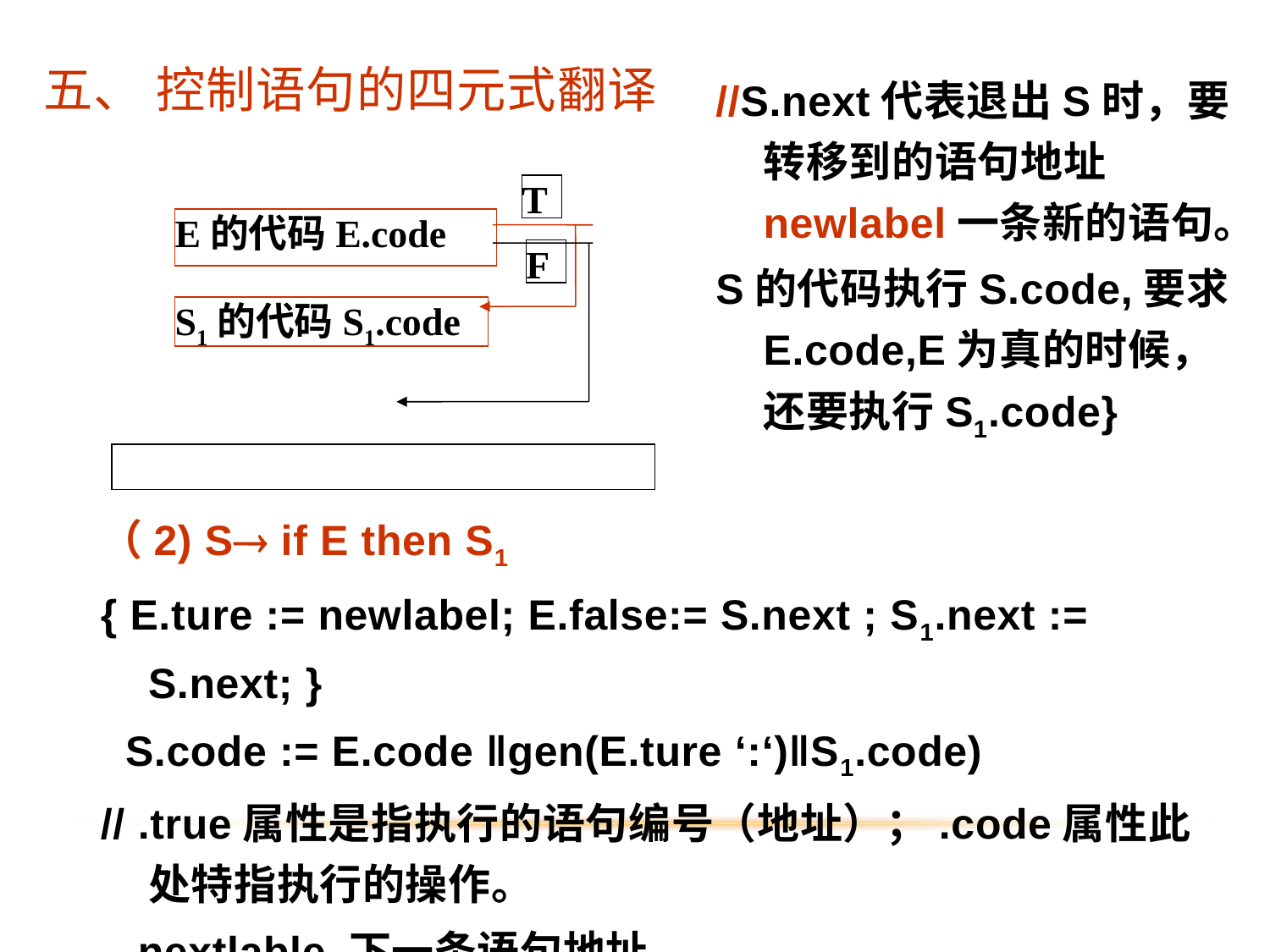

五、 控制语句的四元式翻译
//S.next代表退出S时，要转移到的语句地址newlabel一条新的语句。
S的代码执行S.code,要求E.code,E为真的时候，还要执行S1.code}
T
E的代码E.code

S1的代码S1.code

F
（2) S→ if E then S1
{ E.ture := newlabel; E.false:= S.next ; S1.next := S.next; }
  S.code := E.code ‖gen(E.ture ‘:‘)‖S1.code)
// .true属性是指执行的语句编号（地址）；.code属性此处特指执行的操作。
   nextlable 下一条语句地址